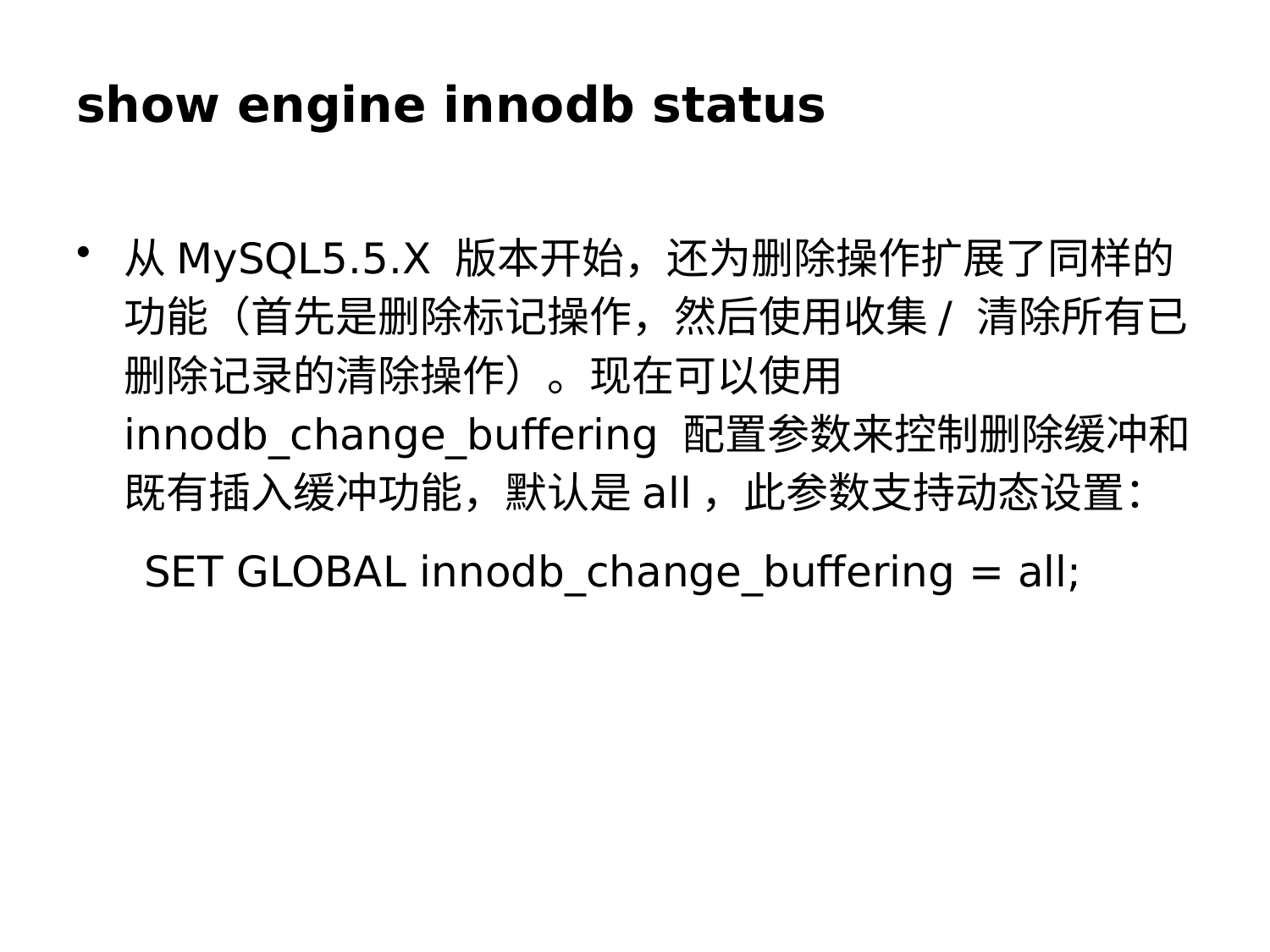

# show engine innodb status
从MySQL5.5.X 版本开始，还为删除操作扩展了同样的功能（首先是删除标记操作，然后使用收集/ 清除所有已删除记录的清除操作）。现在可以使用innodb_change_buffering 配置参数来控制删除缓冲和既有插入缓冲功能，默认是all，此参数支持动态设置：
     SET GLOBAL innodb_change_buffering = all;